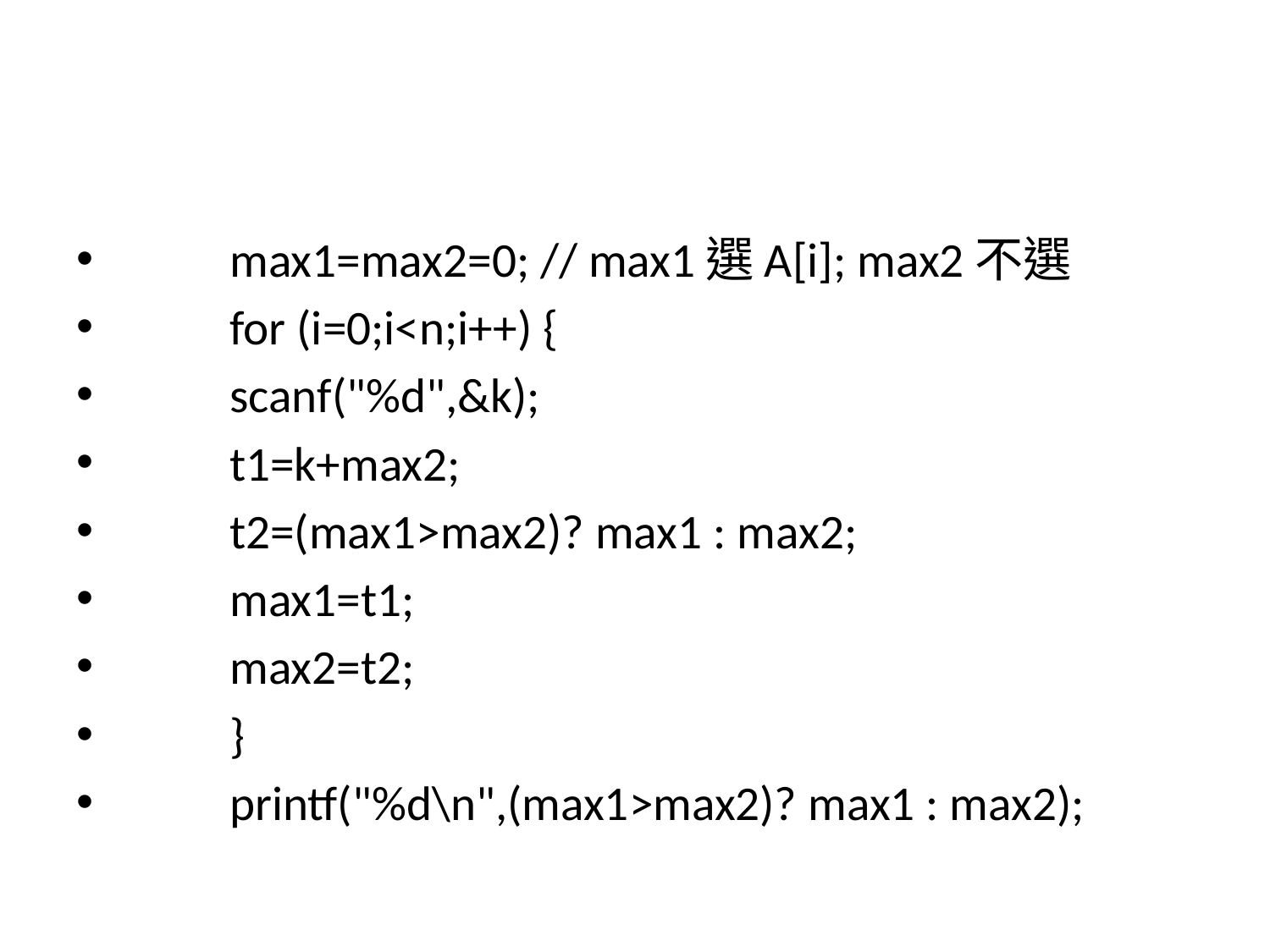

#
	max1=max2=0; // max1選A[i]; max2不選
	for (i=0;i<n;i++) {
		scanf("%d",&k);
		t1=k+max2;
		t2=(max1>max2)? max1 : max2;
		max1=t1;
		max2=t2;
	}
	printf("%d\n",(max1>max2)? max1 : max2);